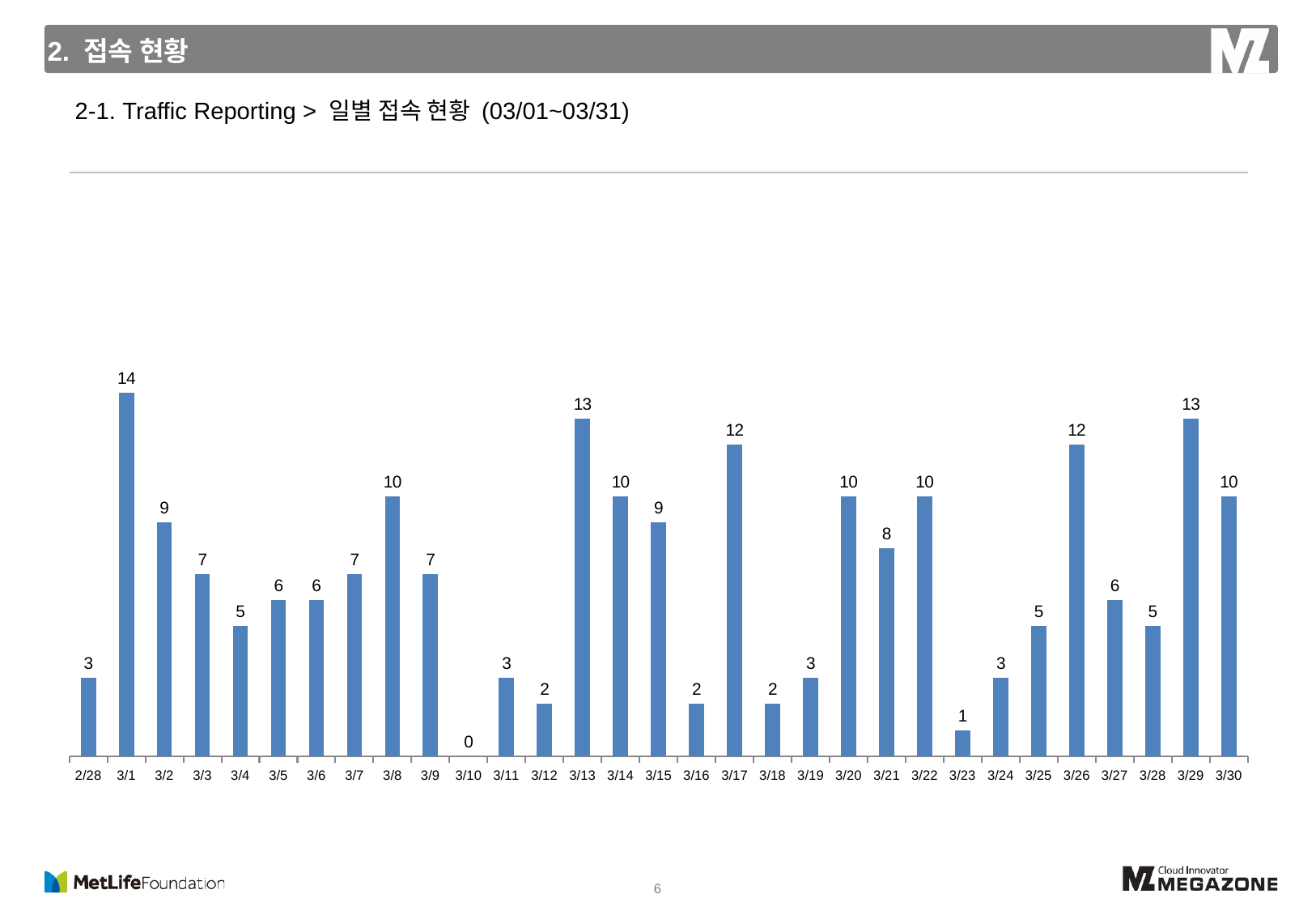

2. 접속 현황
2-1. Traffic Reporting > 일별 접속 현황 (03/01~03/31)

### Chart

| Category | PC |
|---|---|
| 43159 | 3.0 |
| 43160 | 14.0 |
| 43161 | 9.0 |
| 43162 | 7.0 |
| 43163 | 5.0 |
| 43164 | 6.0 |
| 43165 | 6.0 |
| 43166 | 7.0 |
| 43167 | 10.0 |
| 43168 | 7.0 |
| 43169 | 0.0 |
| 43170 | 3.0 |
| 43171 | 2.0 |
| 43172 | 13.0 |
| 43173 | 10.0 |
| 43174 | 9.0 |
| 43175 | 2.0 |
| 43176 | 12.0 |
| 43177 | 2.0 |
| 43178 | 3.0 |
| 43179 | 10.0 |
| 43180 | 8.0 |
| 43181 | 10.0 |
| 43182 | 1.0 |
| 43183 | 3.0 |
| 43184 | 5.0 |
| 43185 | 12.0 |
| 43186 | 6.0 |
| 43187 | 5.0 |
| 43188 | 13.0 |
| 43189 | 10.0 |
6